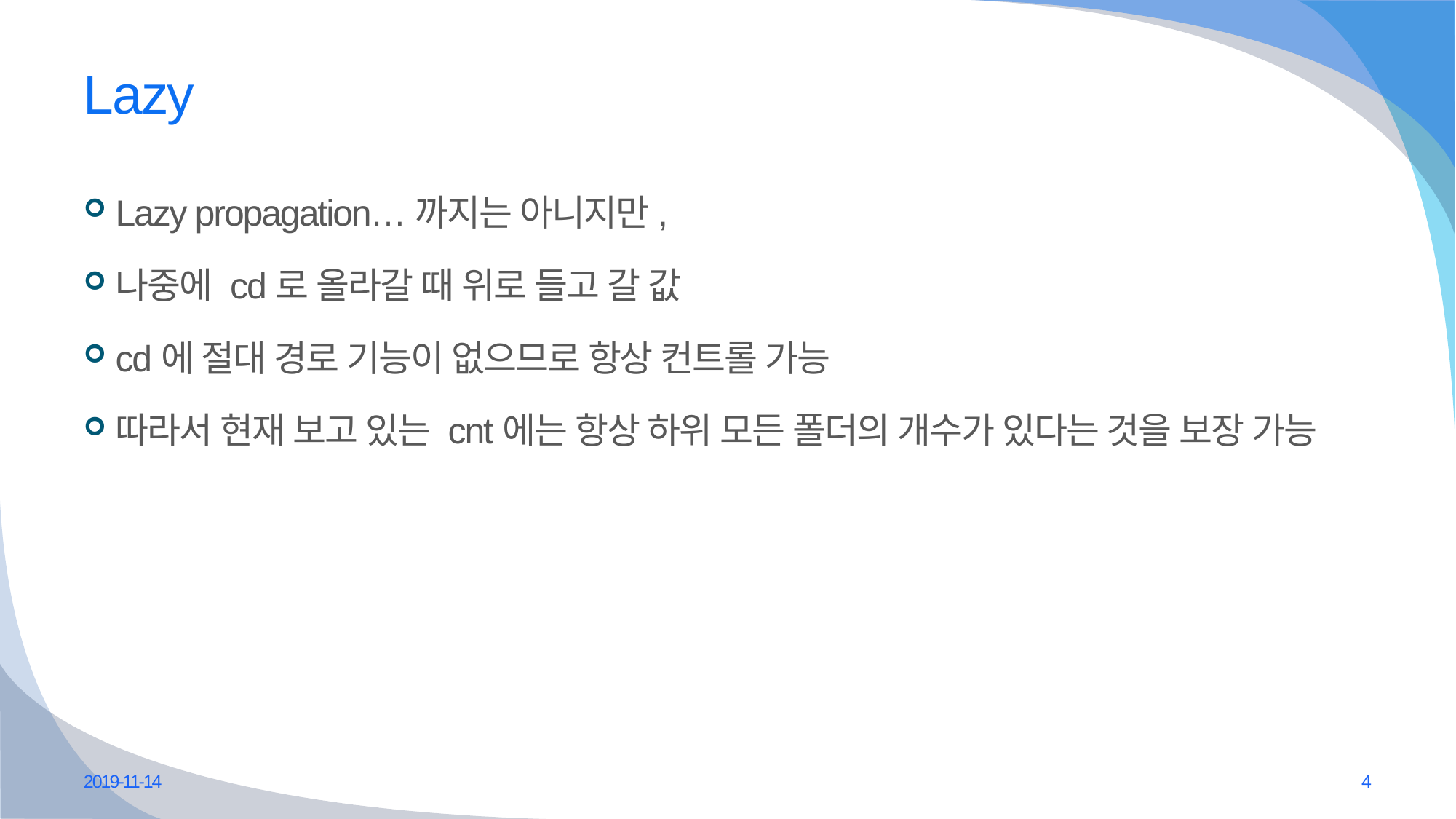

# Lazy
Lazy propagation…까지는 아니지만,
나중에 cd로 올라갈 때 위로 들고 갈 값
cd에 절대 경로 기능이 없으므로 항상 컨트롤 가능
따라서 현재 보고 있는 cnt에는 항상 하위 모든 폴더의 개수가 있다는 것을 보장 가능
2019-11-14
4